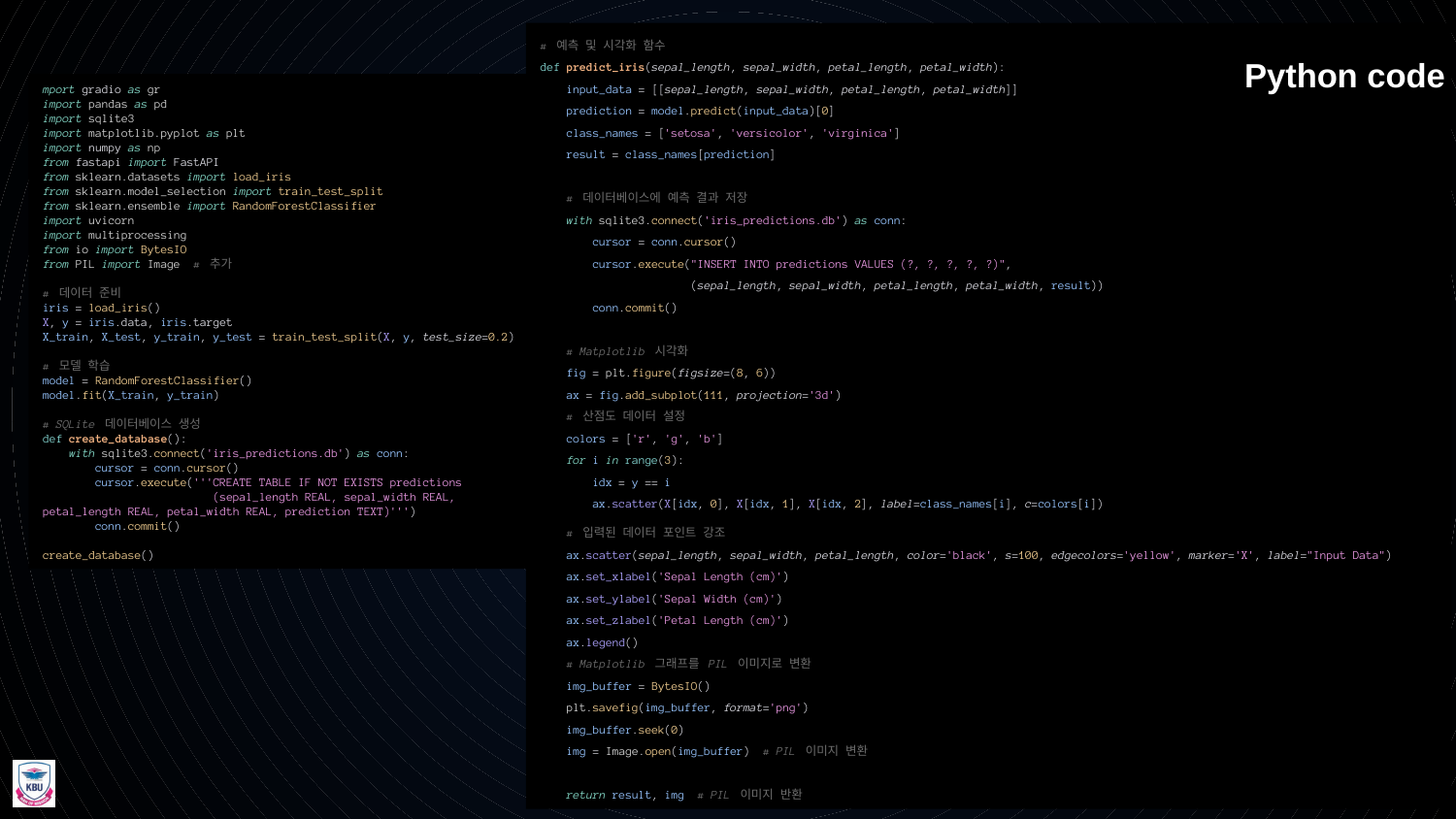

Python code
# 예측 및 시각화 함수
def predict_iris(sepal_length, sepal_width, petal_length, petal_width):
    input_data = [[sepal_length, sepal_width, petal_length, petal_width]]
    prediction = model.predict(input_data)[0]
    class_names = ['setosa', 'versicolor', 'virginica']
    result = class_names[prediction]

    # 데이터베이스에 예측 결과 저장
    with sqlite3.connect('iris_predictions.db') as conn:
        cursor = conn.cursor()
        cursor.execute("INSERT INTO predictions VALUES (?, ?, ?, ?, ?)",
                       (sepal_length, sepal_width, petal_length, petal_width, result))
        conn.commit()

    # Matplotlib 시각화
    fig = plt.figure(figsize=(8, 6))
    ax = fig.add_subplot(111, projection='3d')
    # 산점도 데이터 설정
    colors = ['r', 'g', 'b']
    for i in range(3):
        idx = y == i
        ax.scatter(X[idx, 0], X[idx, 1], X[idx, 2], label=class_names[i], c=colors[i])
    # 입력된 데이터 포인트 강조
    ax.scatter(sepal_length, sepal_width, petal_length, color='black', s=100, edgecolors='yellow', marker='X', label="Input Data")
    ax.set_xlabel('Sepal Length (cm)')
    ax.set_ylabel('Sepal Width (cm)')
    ax.set_zlabel('Petal Length (cm)')
    ax.legend()
    # Matplotlib 그래프를 PIL 이미지로 변환
    img_buffer = BytesIO()
    plt.savefig(img_buffer, format='png')
    img_buffer.seek(0)
    img = Image.open(img_buffer)  # PIL 이미지 변환
    return result, img  # PIL 이미지 반환
mport gradio as gr
import pandas as pd
import sqlite3
import matplotlib.pyplot as plt
import numpy as np
from fastapi import FastAPI
from sklearn.datasets import load_iris
from sklearn.model_selection import train_test_split
from sklearn.ensemble import RandomForestClassifier
import uvicorn
import multiprocessing
from io import BytesIO
from PIL import Image  # 추가
# 데이터 준비
iris = load_iris()
X, y = iris.data, iris.target
X_train, X_test, y_train, y_test = train_test_split(X, y, test_size=0.2)
# 모델 학습
model = RandomForestClassifier()
model.fit(X_train, y_train)
# SQLite 데이터베이스 생성
def create_database():
    with sqlite3.connect('iris_predictions.db') as conn:
        cursor = conn.cursor()
        cursor.execute('''CREATE TABLE IF NOT EXISTS predictions
                          (sepal_length REAL, sepal_width REAL, petal_length REAL, petal_width REAL, prediction TEXT)''')
        conn.commit()
create_database()